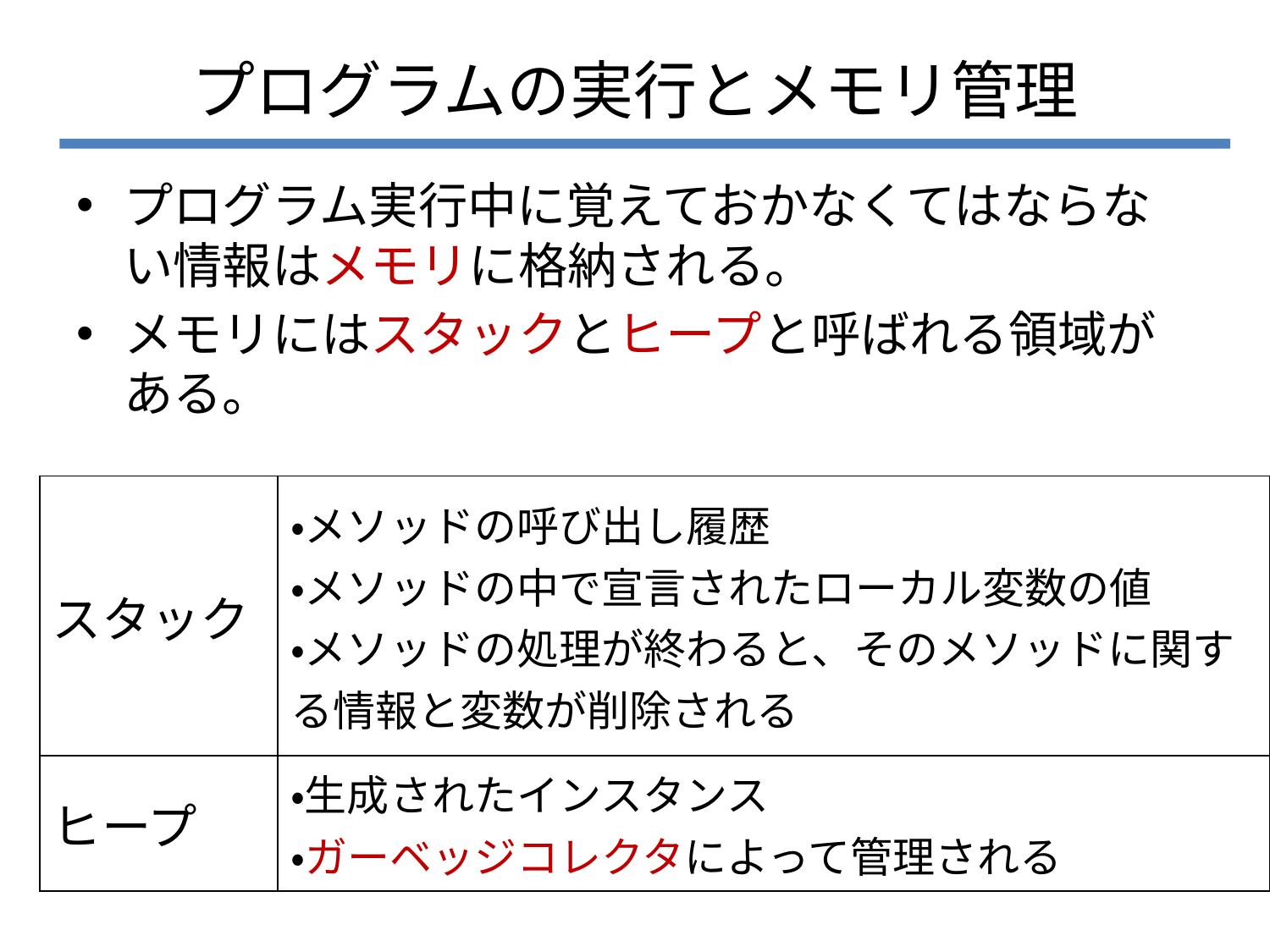

# プログラムの実行とメモリ管理
プログラム実行中に覚えておかなくてはならない情報はメモリに格納される。
メモリにはスタックとヒープと呼ばれる領域がある。
| スタック | ・メソッドの呼び出し履歴 ・メソッドの中で宣言されたローカル変数の値 ・メソッドの処理が終わると、そのメソッドに関する情報と変数が削除される |
| --- | --- |
| ヒープ | ・生成されたインスタンス ・ガーベッジコレクタによって管理される |